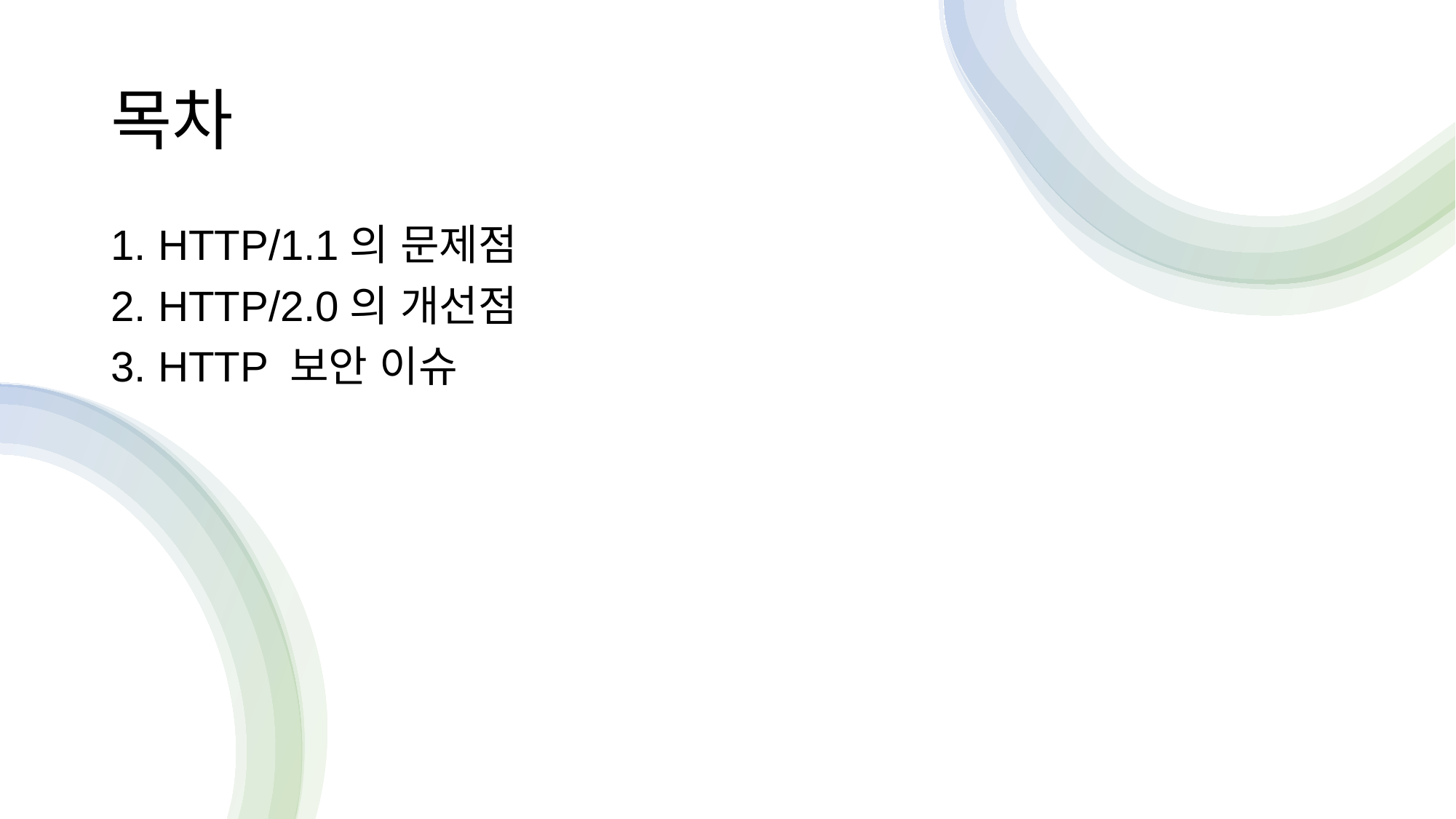

# 목차
1. HTTP/1.1의 문제점
2. HTTP/2.0의 개선점
3. HTTP 보안 이슈